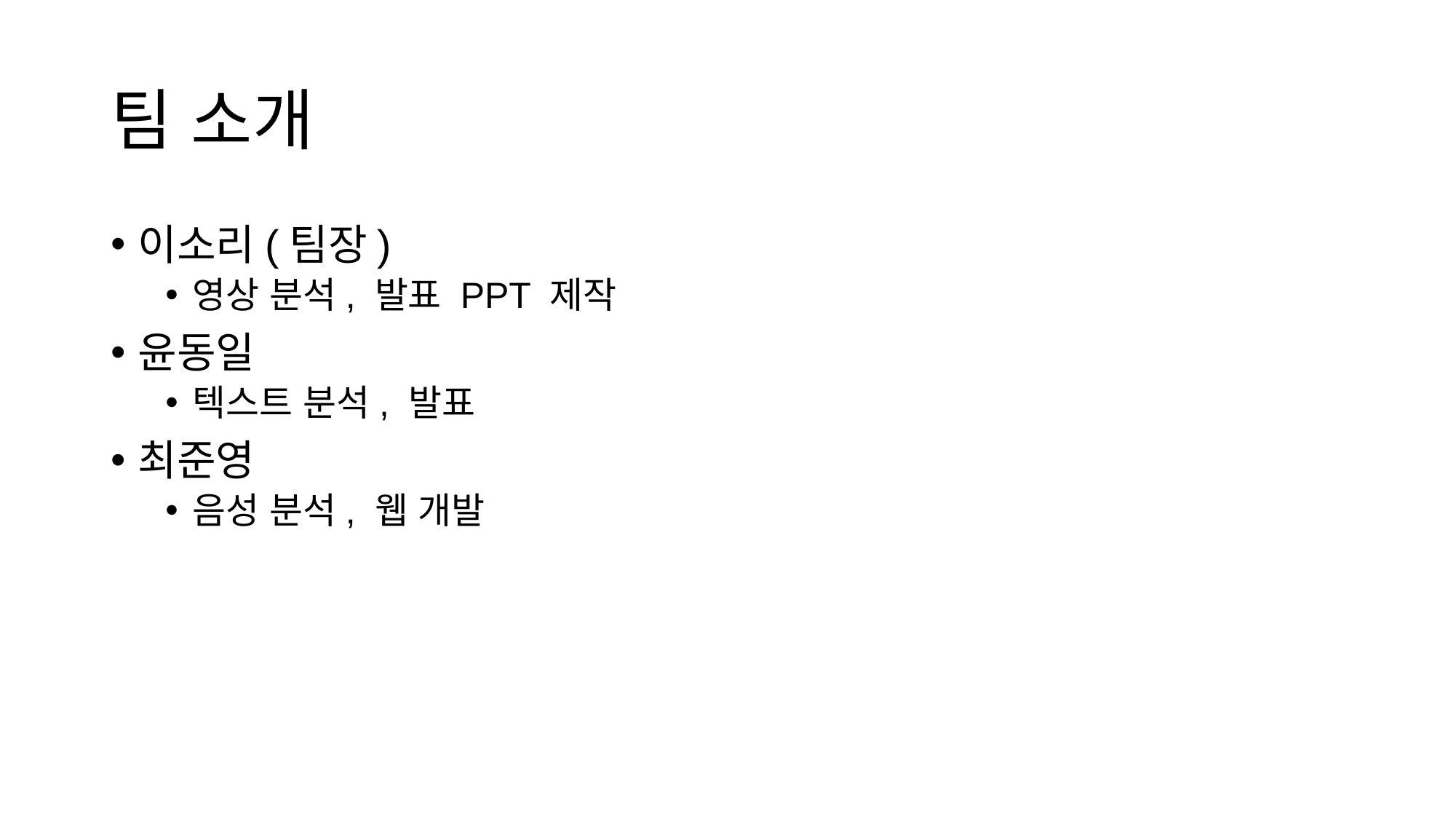

# 팀 소개
이소리(팀장)
영상 분석, 발표 PPT 제작
윤동일
텍스트 분석, 발표
최준영
음성 분석, 웹 개발